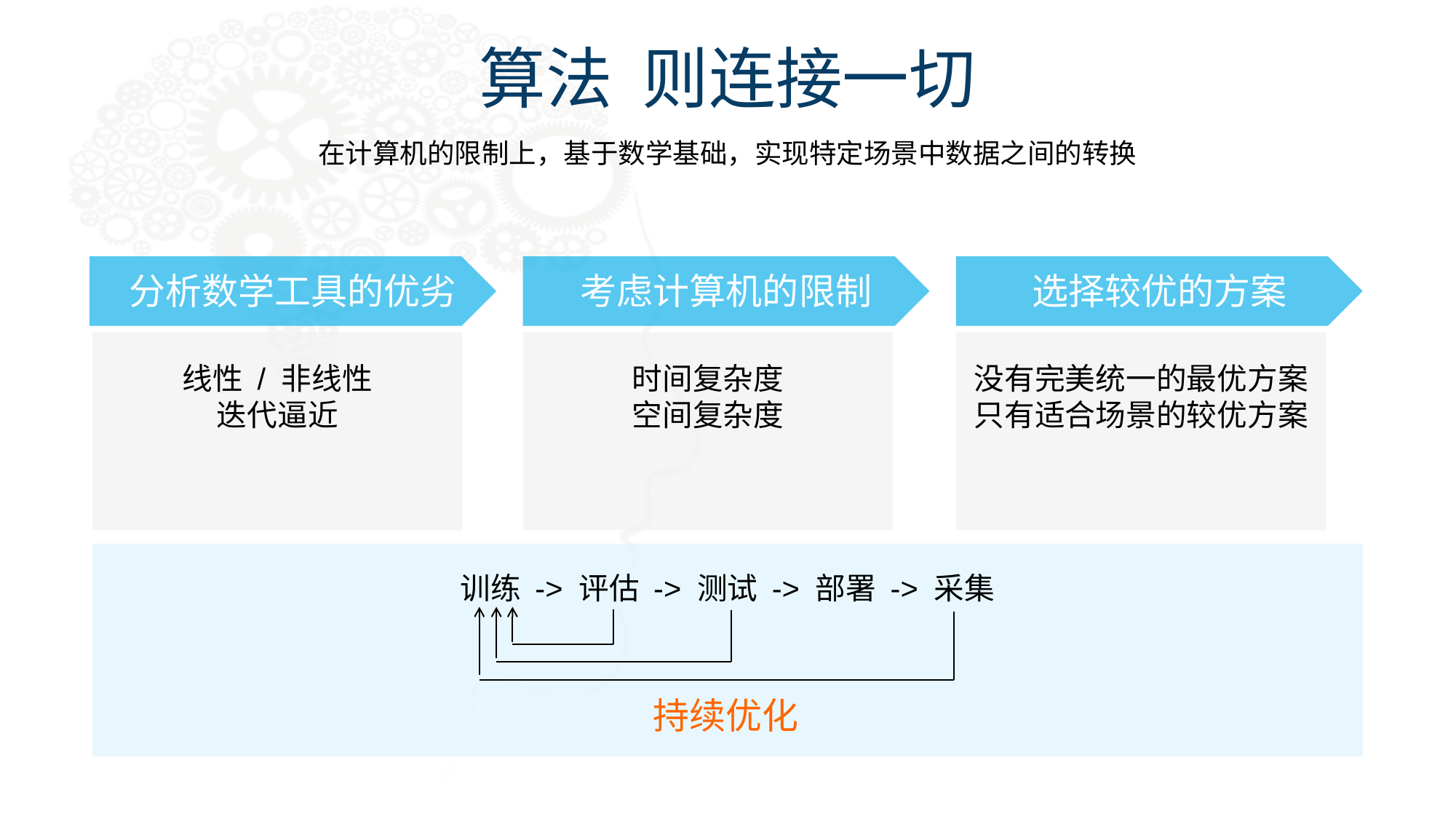

算法  则连接一切
在计算机的限制上，基于数学基础，实现特定场景中数据之间的转换

分析数学工具的优劣
考虑计算机的限制
选择较优的方案

线性 / 非线性
迭代逼近
时间复杂度
空间复杂度
没有完美统一的最优方案
只有适合场景的较优方案

训练 -> 评估 -> 测试 -> 部署 -> 采集
持续优化